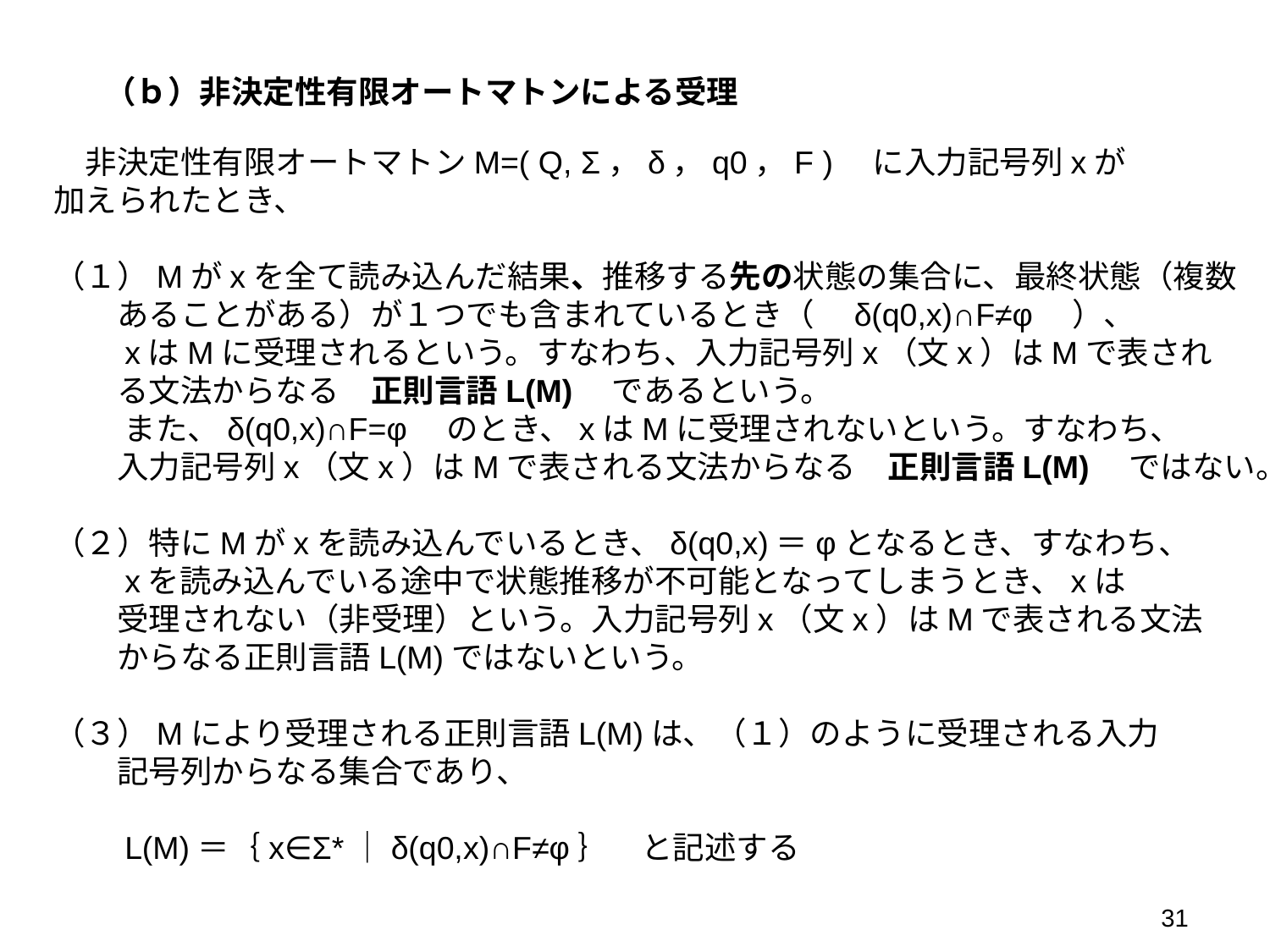

（ｂ）非決定性有限オートマトンによる受理
　非決定性有限オートマトンM=( Q, Σ，δ，q0，F )　に入力記号列xが
加えられたとき、

（１）Mがxを全て読み込んだ結果、推移する先の状態の集合に、最終状態（複数
　　あることがある）が１つでも含まれているとき（　δ(q0,x)∩F≠φ　）、
　　xはMに受理されるという。すなわち、入力記号列x（文x）はMで表され
　　る文法からなる　正則言語L(M)　であるという。
　　 また、δ(q0,x)∩F=φ　のとき、xはMに受理されないという。すなわち、
　　入力記号列x（文x）はMで表される文法からなる　正則言語L(M)　ではない。

（２）特にMがxを読み込んでいるとき、δ(q0,x)＝φとなるとき、すなわち、
　　xを読み込んでいる途中で状態推移が不可能となってしまうとき、xは
　　受理されない（非受理）という。入力記号列x（文x）はMで表される文法
　　からなる正則言語L(M)ではないという。

（３）Mにより受理される正則言語L(M)は、（１）のように受理される入力
　　記号列からなる集合であり、

　　L(M)＝｛x∈Σ*｜δ(q0,x)∩F≠φ｝　と記述する

31